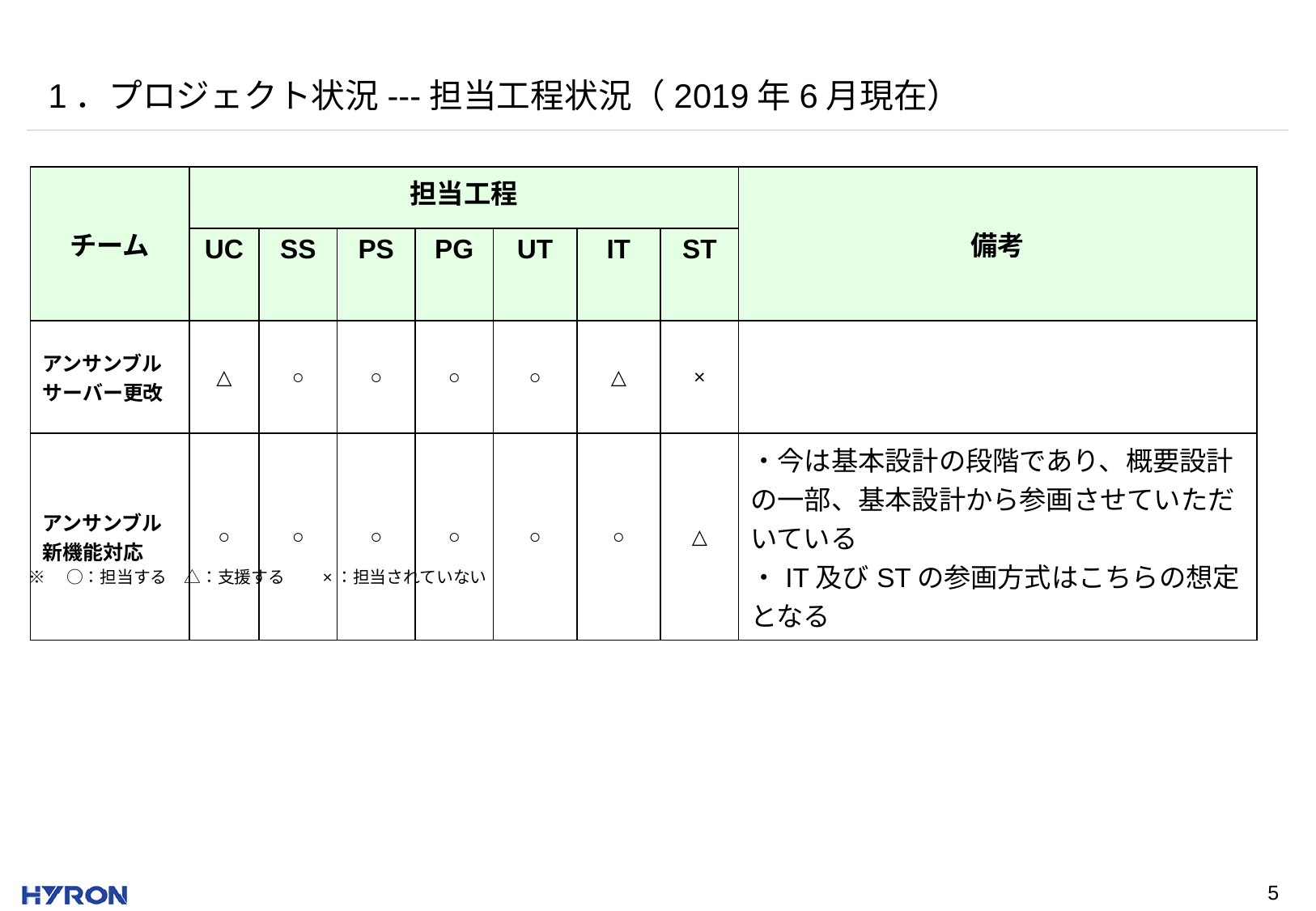

1．プロジェクト状況---担当工程状況（2019年6月現在）
| チーム | 担当工程 |  |  |  |  |  |  | 備考 |
| --- | --- | --- | --- | --- | --- | --- | --- | --- |
|  | UC | SS | PS | PG | UT | IT | ST |  |
| アンサンブル サーバー更改 | △ | ○ | ○ | ○ | ○ | △ | × |  |
| アンサンブル 新機能対応 | ○ | ○ | ○ | ○ | ○ | ○ | △ | ・今は基本設計の段階であり、概要設計の一部、基本設計から参画させていただいている ・IT及びSTの参画方式はこちらの想定となる |
※　○：担当する　△：支援する　　×：担当されていない